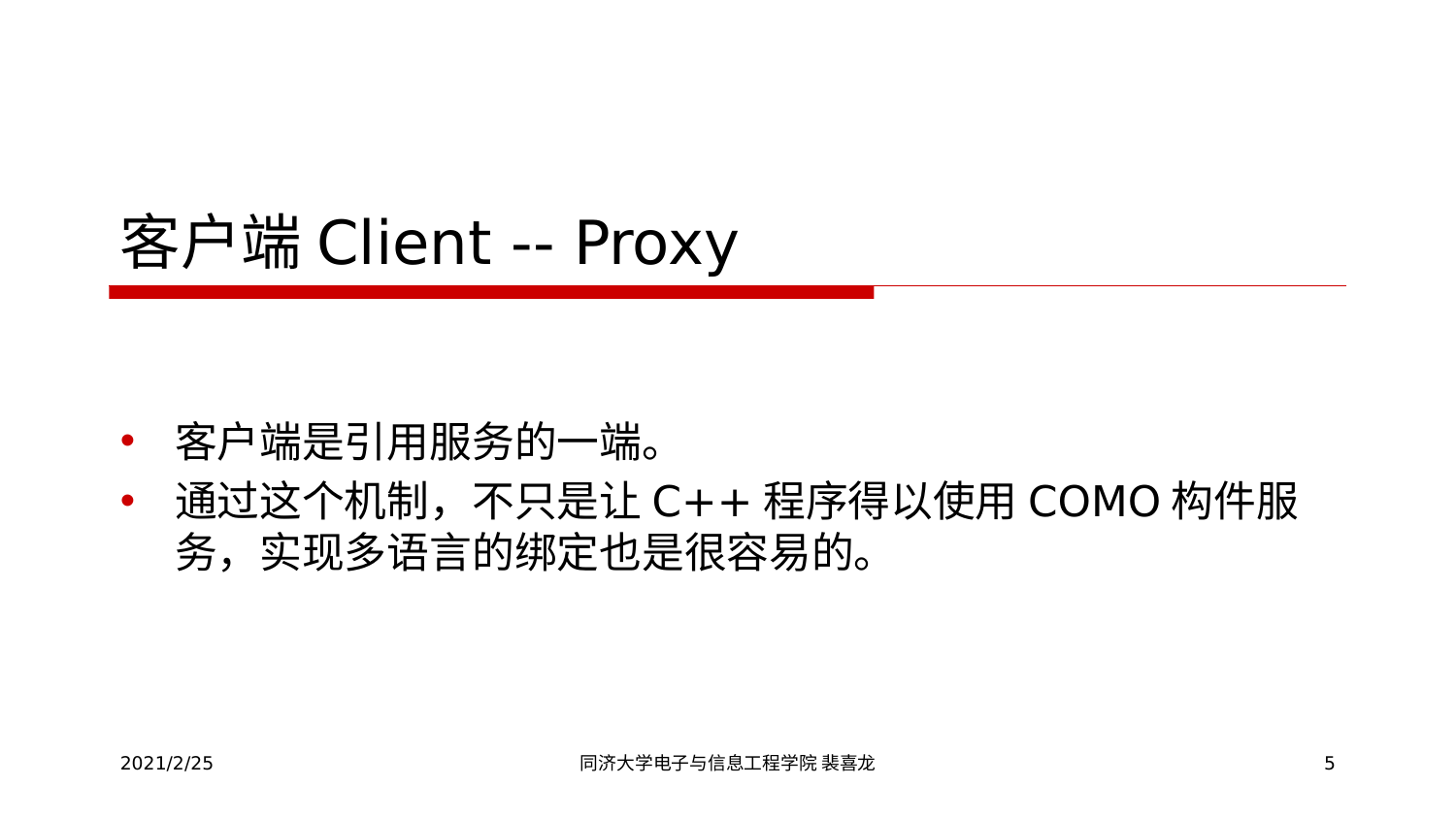

# 客户端Client -- Proxy
客户端是引用服务的一端。
通过这个机制，不只是让C++程序得以使用COMO构件服务，实现多语言的绑定也是很容易的。
2021/2/25
同济大学电子与信息工程学院 裴喜龙
5